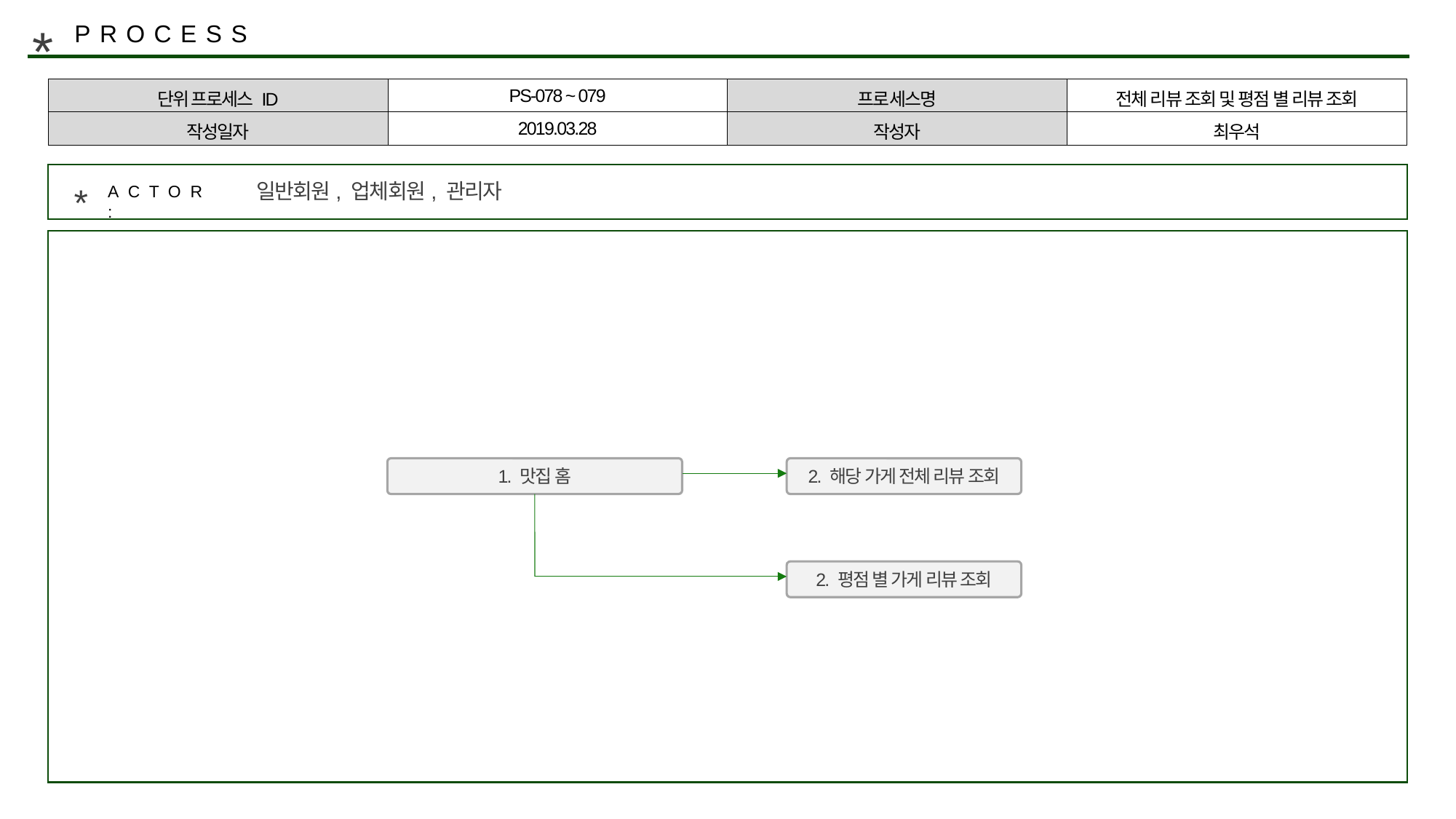

*
PROCESS
| 단위 프로세스 ID | PS-078 ~ 079 | 프로세스명 | 전체 리뷰 조회 및 평점 별 리뷰 조회 |
| --- | --- | --- | --- |
| 작성일자 | 2019.03.28 | 작성자 | 최우석 |

일반회원, 업체회원, 관리자
*
ACTOR :

1. 맛집 홈
2. 해당 가게 전체 리뷰 조회
2. 평점 별 가게 리뷰 조회